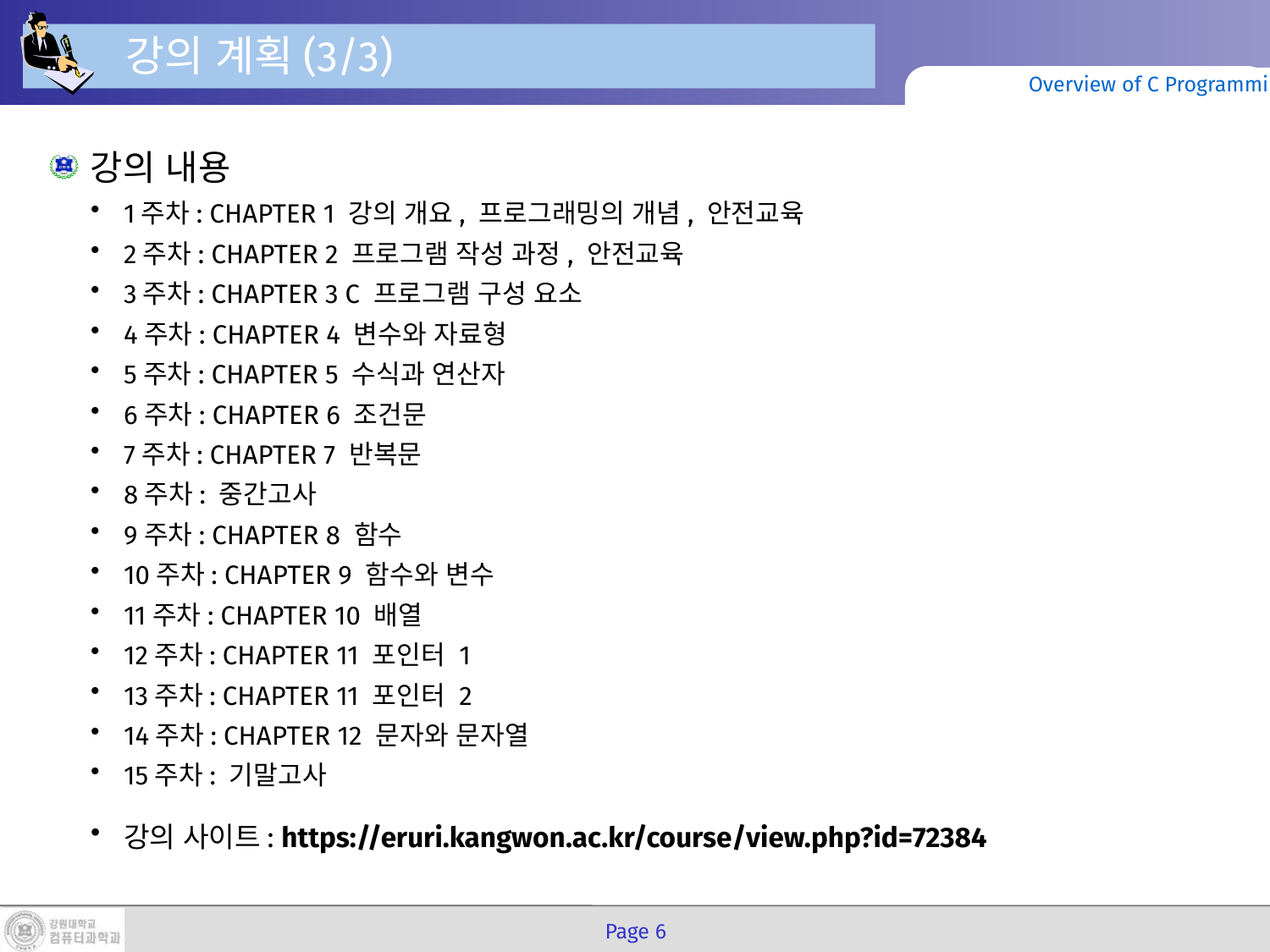

강의 계획(3/3)
Overview of C Programming
강의 내용
1주차: CHAPTER 1 강의 개요, 프로그래밍의 개념, 안전교육
2주차: CHAPTER 2 프로그램 작성 과정, 안전교육
3주차: CHAPTER 3 C 프로그램 구성 요소
4주차: CHAPTER 4 변수와 자료형
5주차: CHAPTER 5 수식과 연산자
6주차: CHAPTER 6 조건문
7주차: CHAPTER 7 반복문
8주차: 중간고사
9주차: CHAPTER 8 함수
10주차: CHAPTER 9 함수와 변수
11주차: CHAPTER 10 배열
12주차: CHAPTER 11 포인터 1
13주차: CHAPTER 11 포인터 2
14주차: CHAPTER 12 문자와 문자열
15주차: 기말고사

강의 사이트: https://eruri.kangwon.ac.kr/course/view.php?id=72384
Page 6